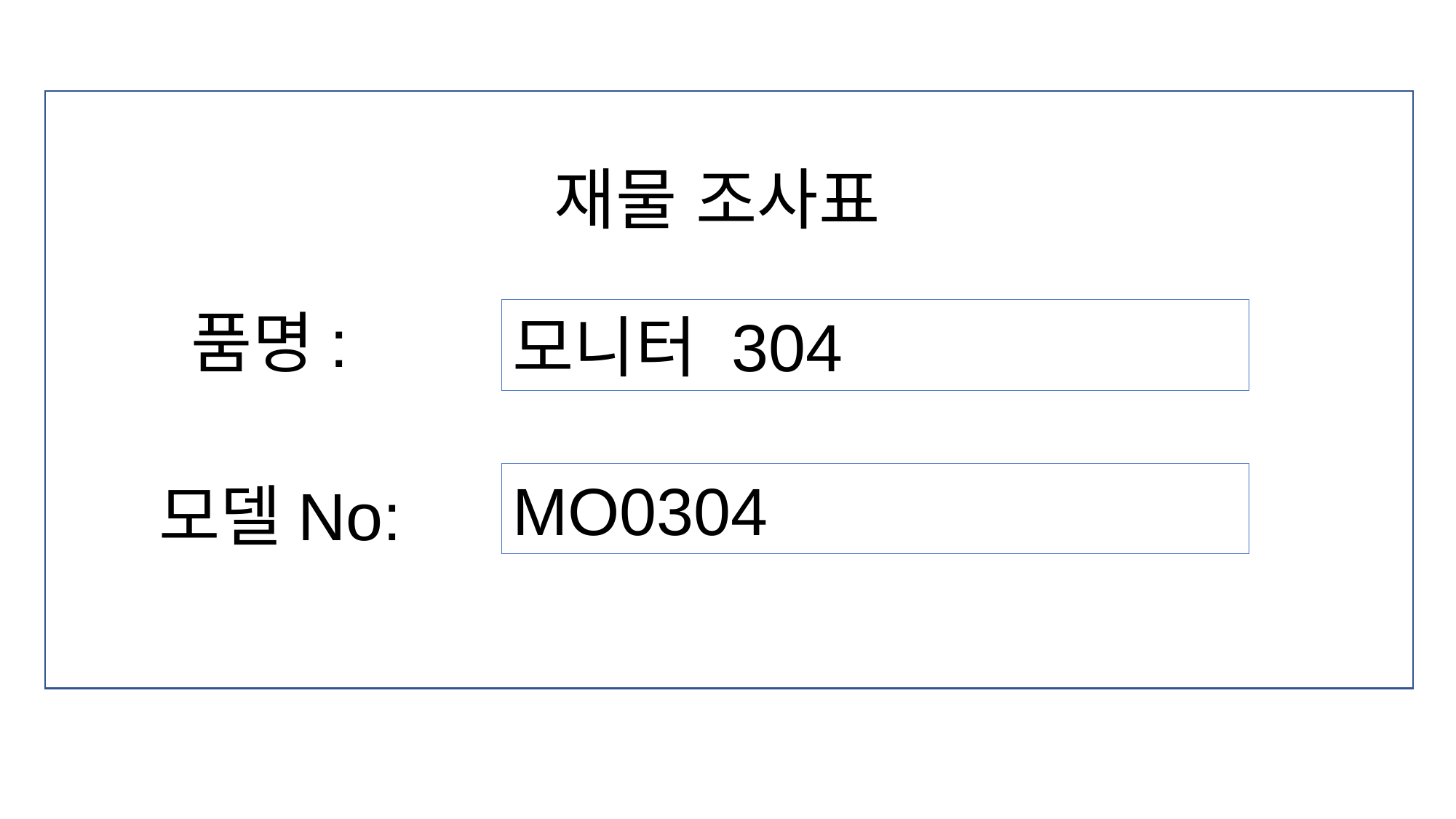

재물 조사표
품명:
모니터 304
MO0304
모델No: